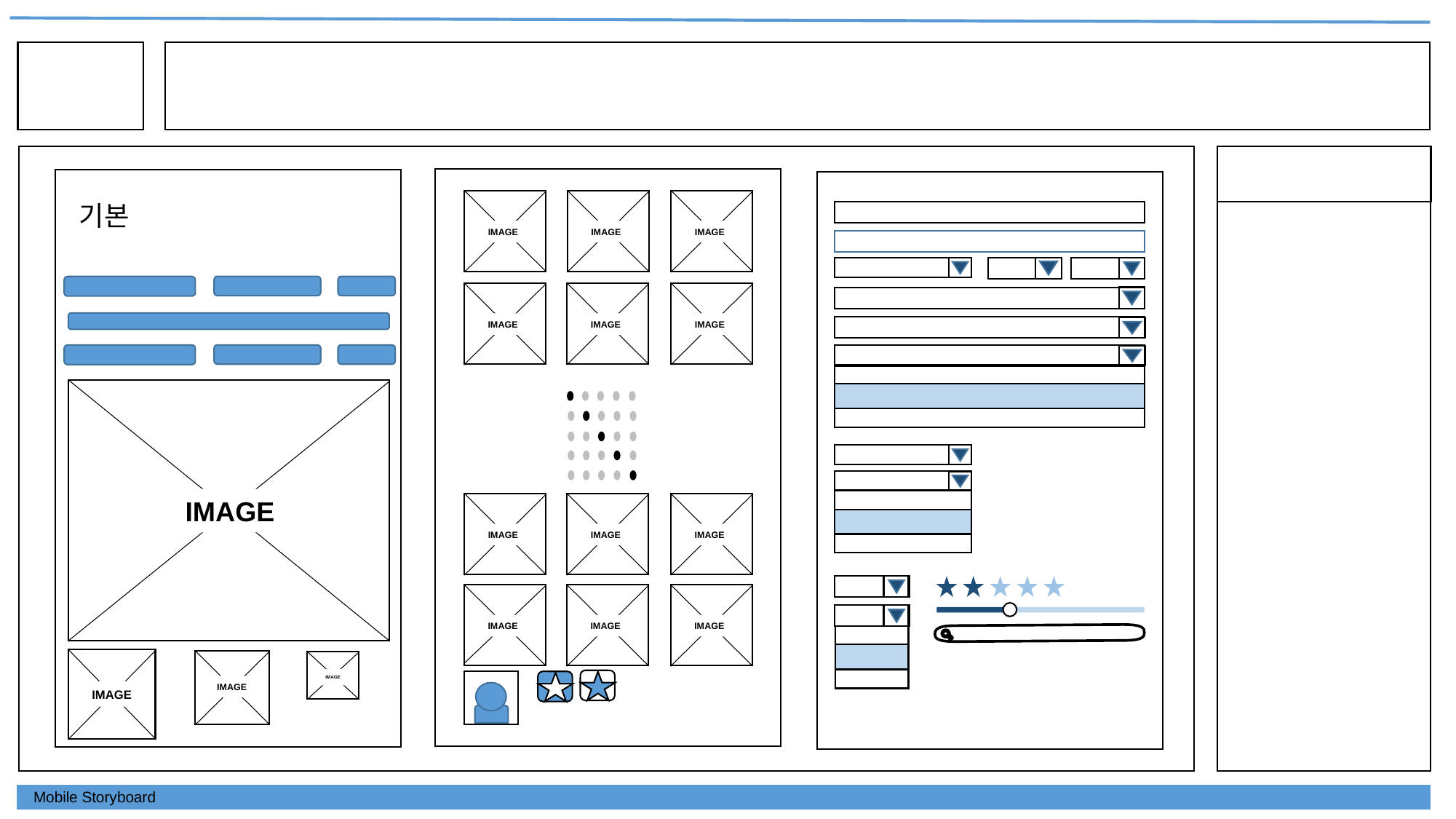

IMAGE

IMAGE

IMAGE
기본

IMAGE

IMAGE

IMAGE

IMAGE

IMAGE

IMAGE

IMAGE

IMAGE

IMAGE

IMAGE

IMAGE

IMAGE

IMAGE

Mobile Storyboard